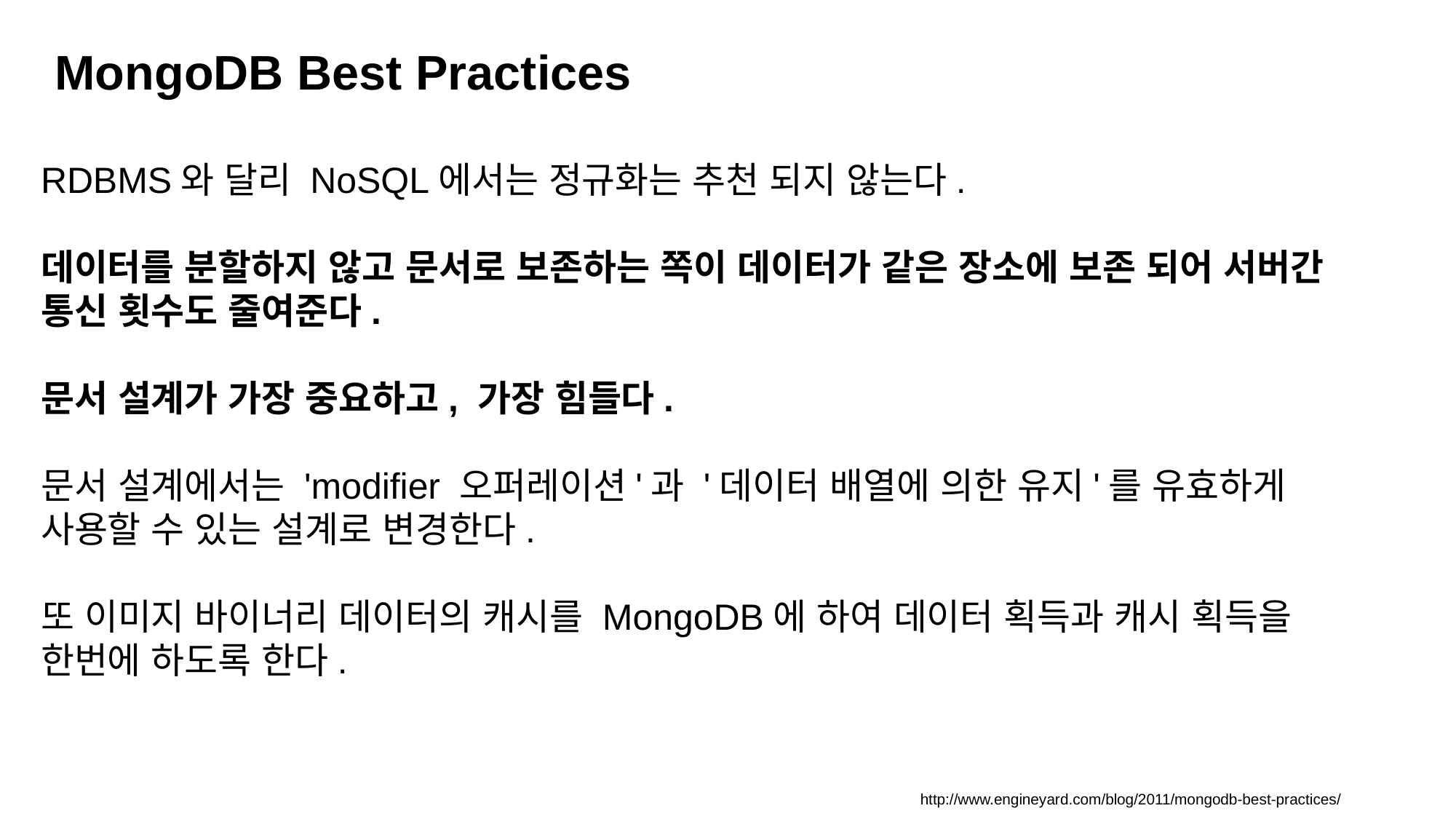

MongoDB Best Practices
RDBMS와 달리 NoSQL에서는 정규화는 추천 되지 않는다.
데이터를 분할하지 않고 문서로 보존하는 쪽이 데이터가 같은 장소에 보존 되어 서버간 통신 횟수도 줄여준다.
문서 설계가 가장 중요하고, 가장 힘들다.
문서 설계에서는 'modifier 오퍼레이션'과 '데이터 배열에 의한 유지'를 유효하게 사용할 수 있는 설계로 변경한다.
또 이미지 바이너리 데이터의 캐시를 MongoDB에 하여 데이터 획득과 캐시 획득을 한번에 하도록 한다.
http://www.engineyard.com/blog/2011/mongodb-best-practices/